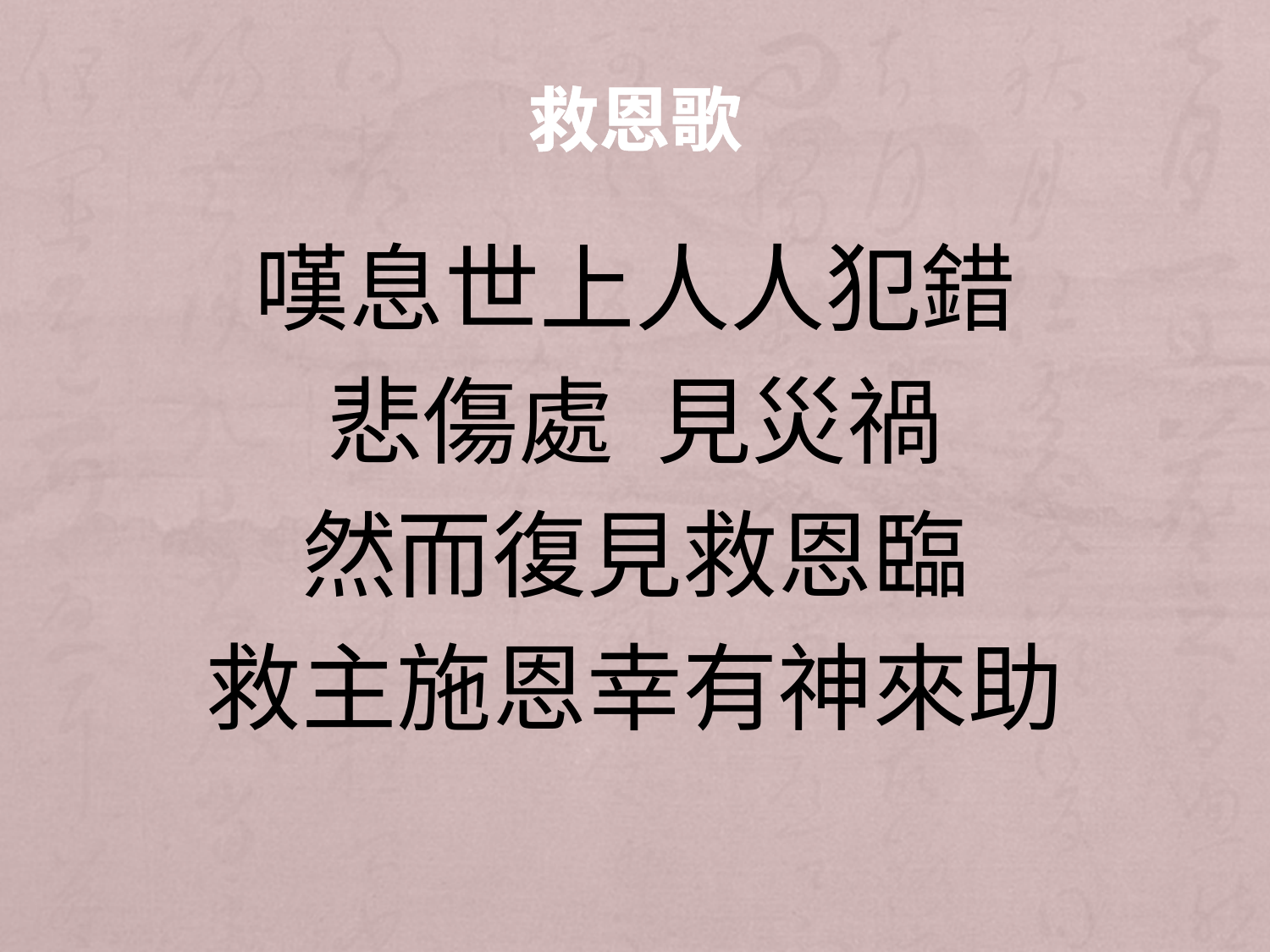

# 救恩歌
嘆息世上人人犯錯
悲傷處  見災禍
然而復見救恩臨
救主施恩幸有神來助